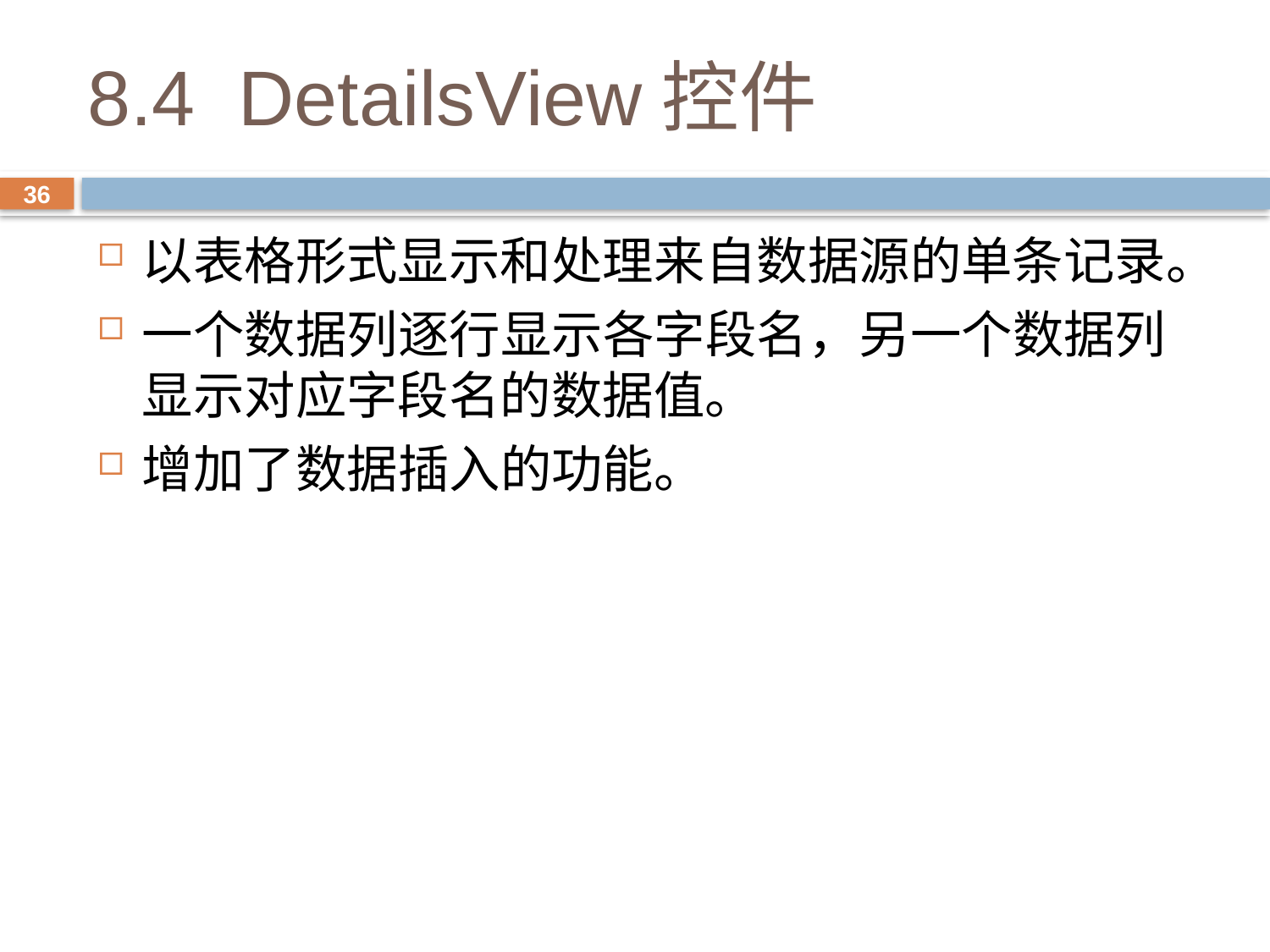

# 8.4  DetailsView控件
36
以表格形式显示和处理来自数据源的单条记录。
一个数据列逐行显示各字段名，另一个数据列显示对应字段名的数据值。
增加了数据插入的功能。